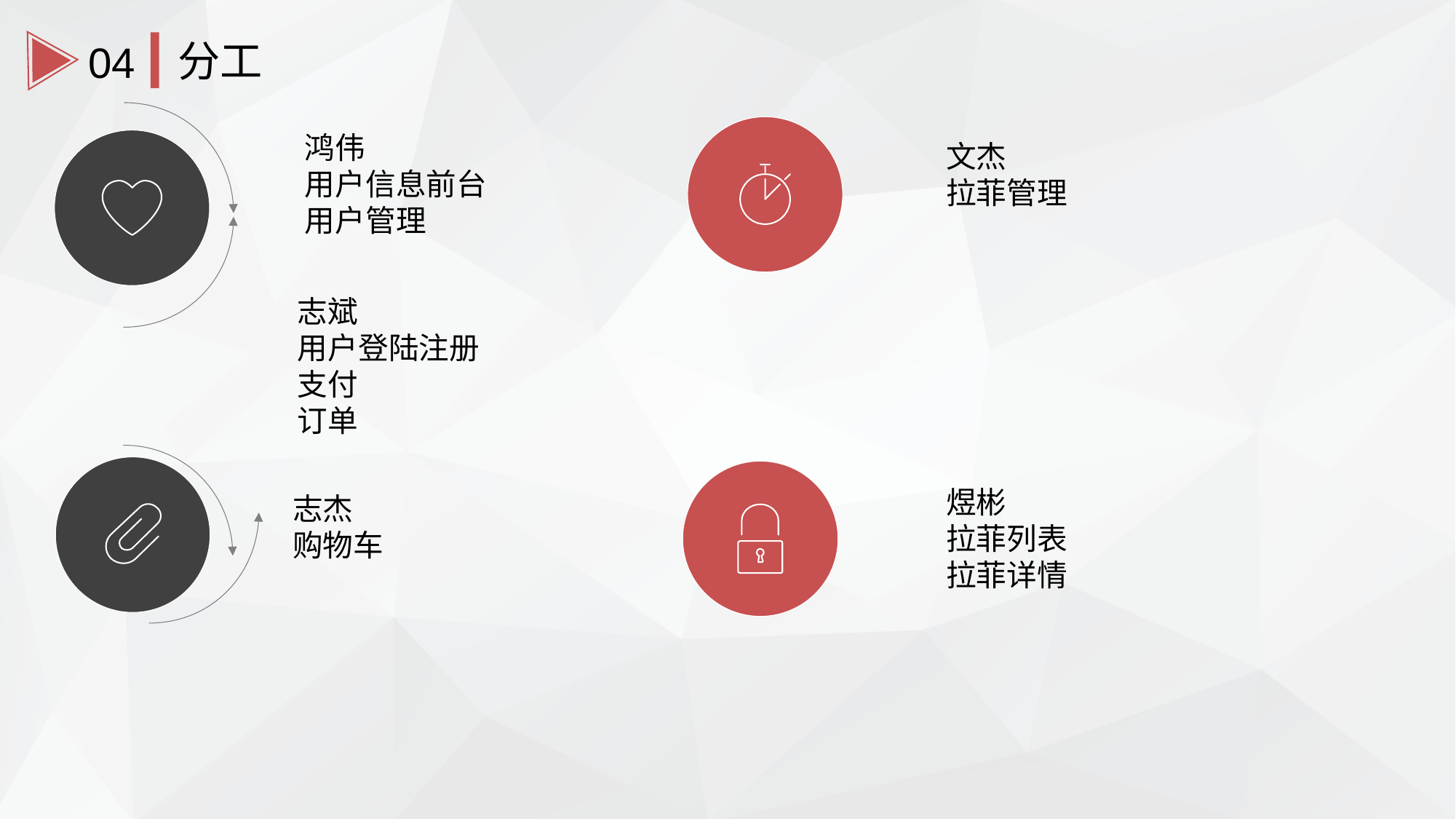

分工
04

鸿伟
用户信息前台
用户管理

文杰
拉菲管理

志斌
用户登陆注册
支付
订单

煜彬
拉菲列表
拉菲详情
志杰
购物车